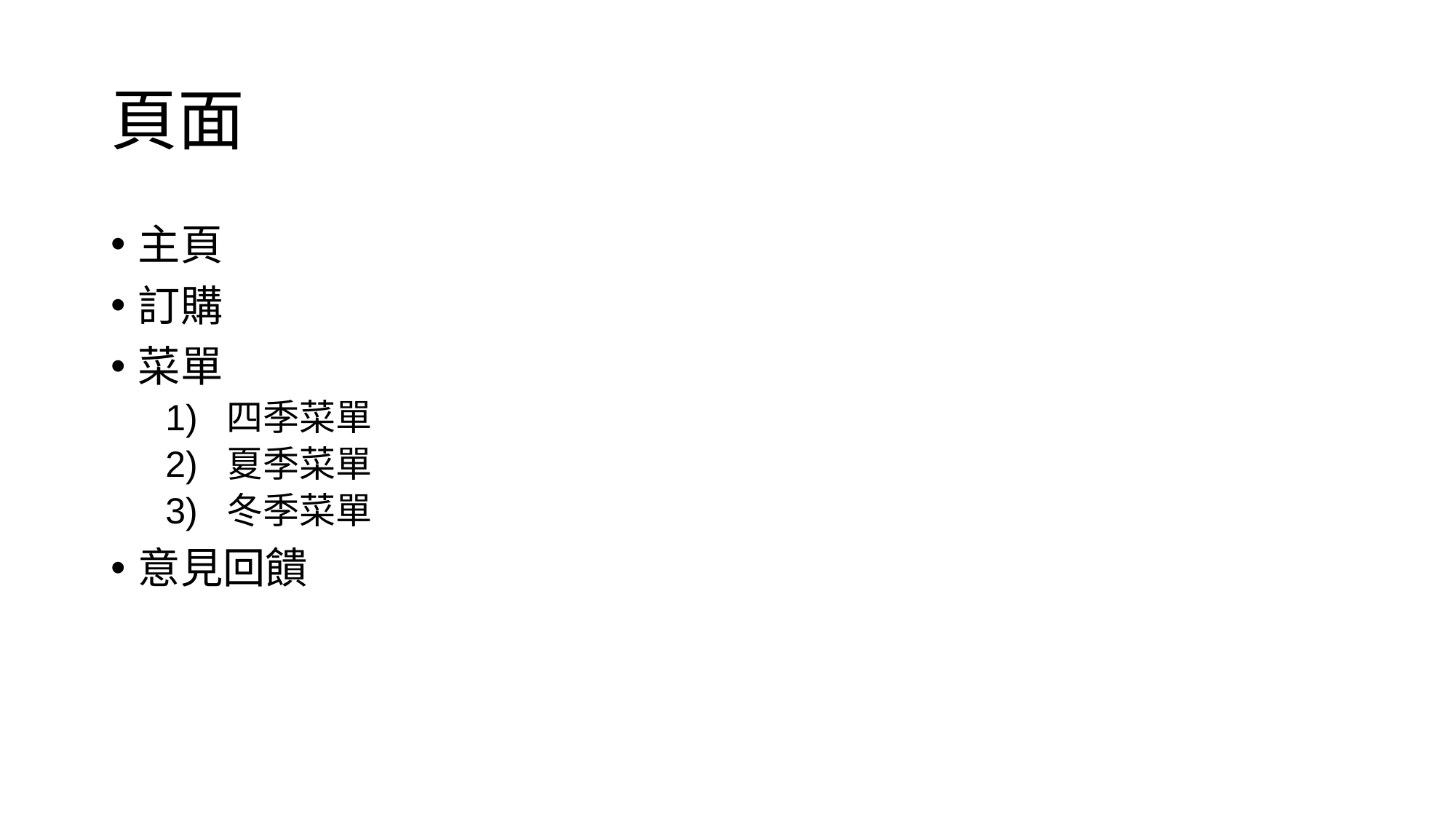

# 頁面
主頁
訂購
菜單
四季菜單
夏季菜單
冬季菜單
意見回饋